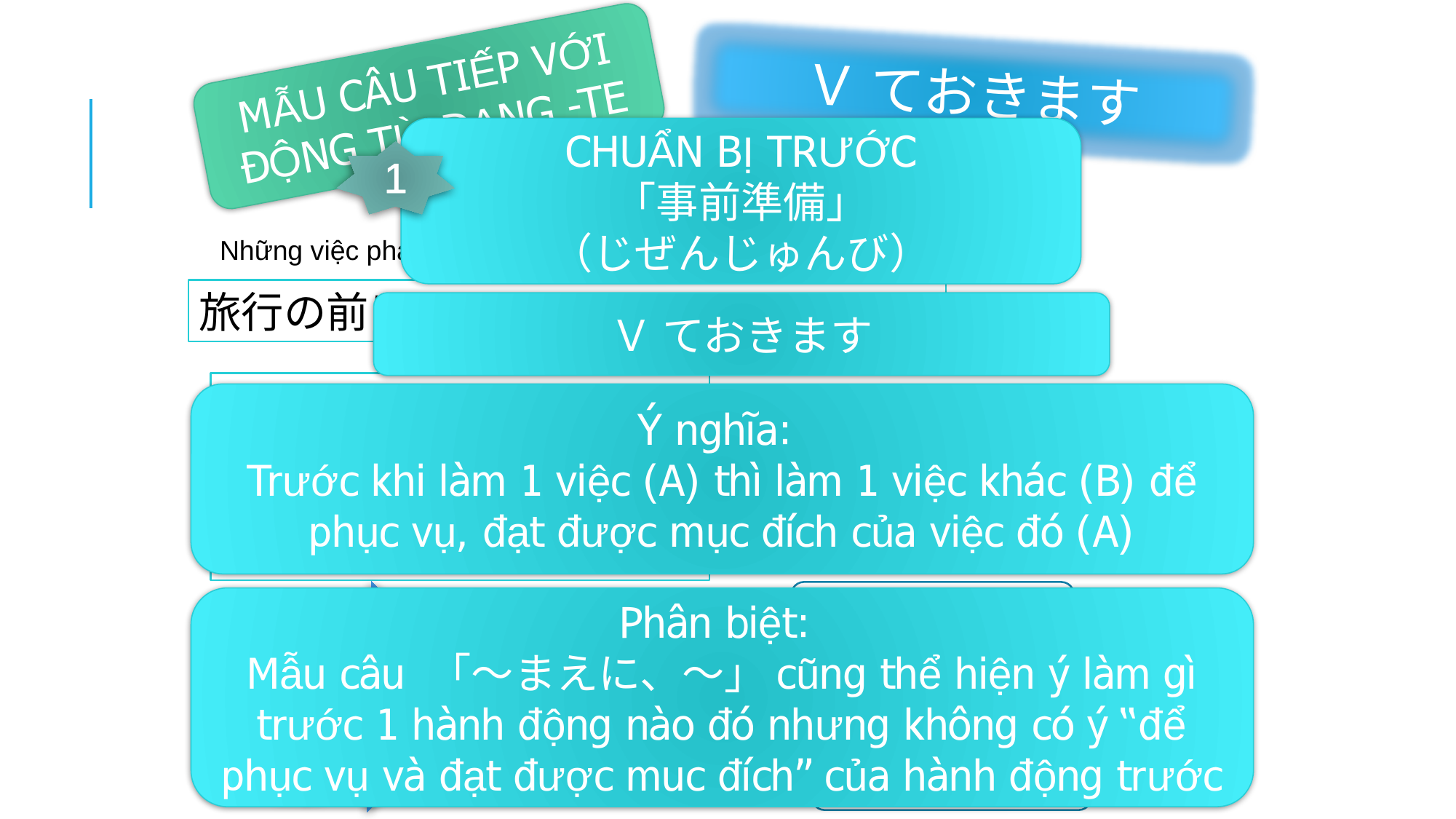

MẪU CÂU TIẾP VỚI ĐỘNG TỪ DẠNG -TE
Ｖ ておきます
CHUẨN BỊ TRƯỚC
「事前準備」
（じぜんじゅんび）
1
Những việc phải làm trước khi đi du lịch:
旅行の前にしなければならないこと：
Ｖ ておきます
パスポートをもらいます
Nhận hộ chiếu
Ý nghĩa:
Trước khi làm 1 việc (A) thì làm 1 việc khác (B) để phục vụ, đạt được mục đích của việc đó (A)

cách nói mới
パスポートを　もらって　おきます。
地図を買います
Mua bản đồ
cách nói mới

Phân biệt:
Mẫu câu 「～まえに、～」cũng thể hiện ý làm gì trước 1 hành động nào đó nhưng không có ý “để phục vụ và đạt được muc đích” của hành động trước
地図を　買って　おきます。
お金を準備します
Chuẩn bị tiền

cách nói mới
お金を　準備して　おきます。